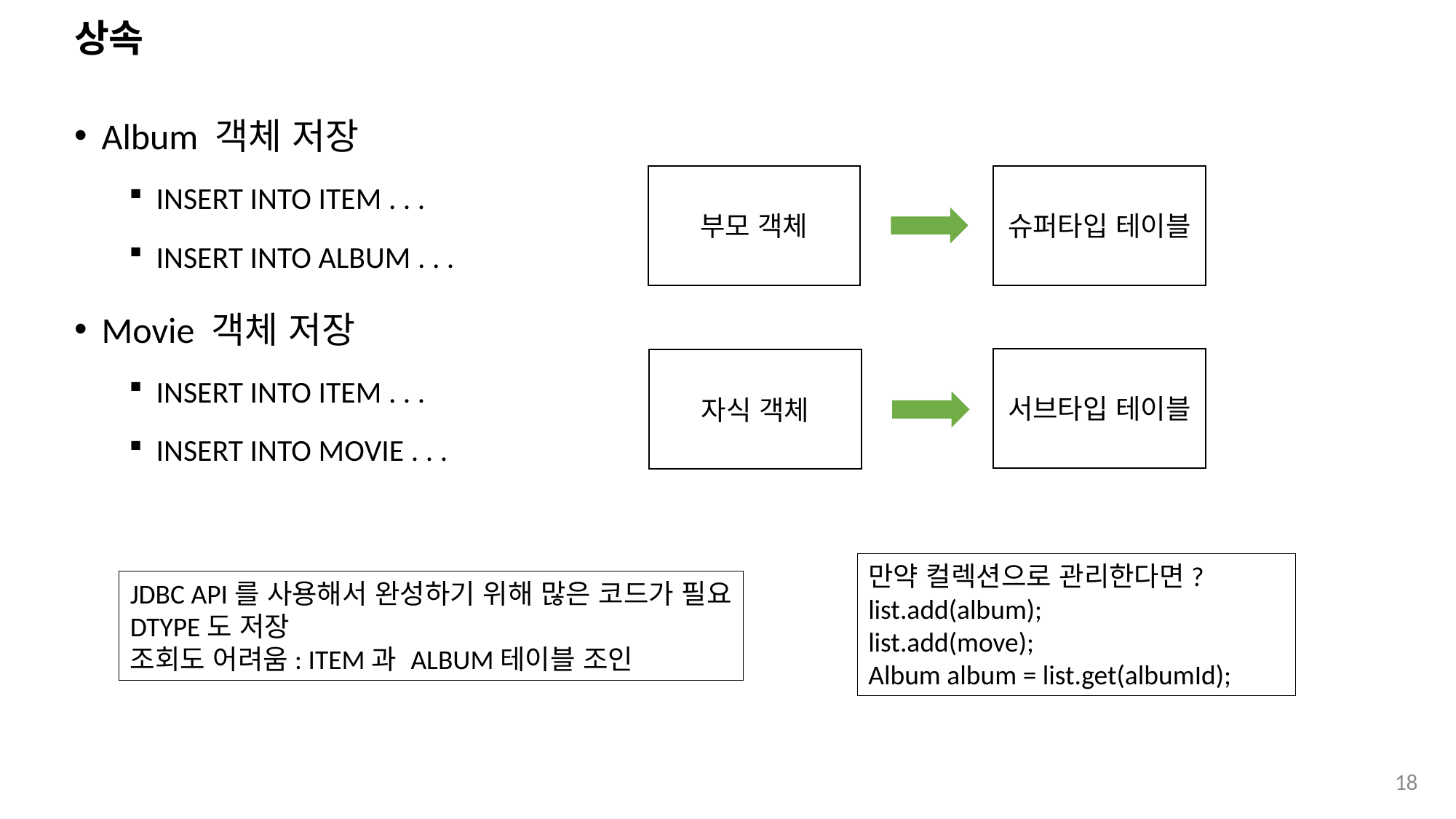

# 상속
Album 객체 저장
INSERT INTO ITEM . . .
INSERT INTO ALBUM . . .
Movie 객체 저장
INSERT INTO ITEM . . .
INSERT INTO MOVIE . . .

슈퍼타입 테이블
부모 객체

서브타입 테이블
자식 객체

만약 컬렉션으로 관리한다면?
list.add(album);
list.add(move);
Album album = list.get(albumId);
JDBC API를 사용해서 완성하기 위해 많은 코드가 필요
DTYPE도 저장
조회도 어려움: ITEM과 ALBUM테이블 조인
18